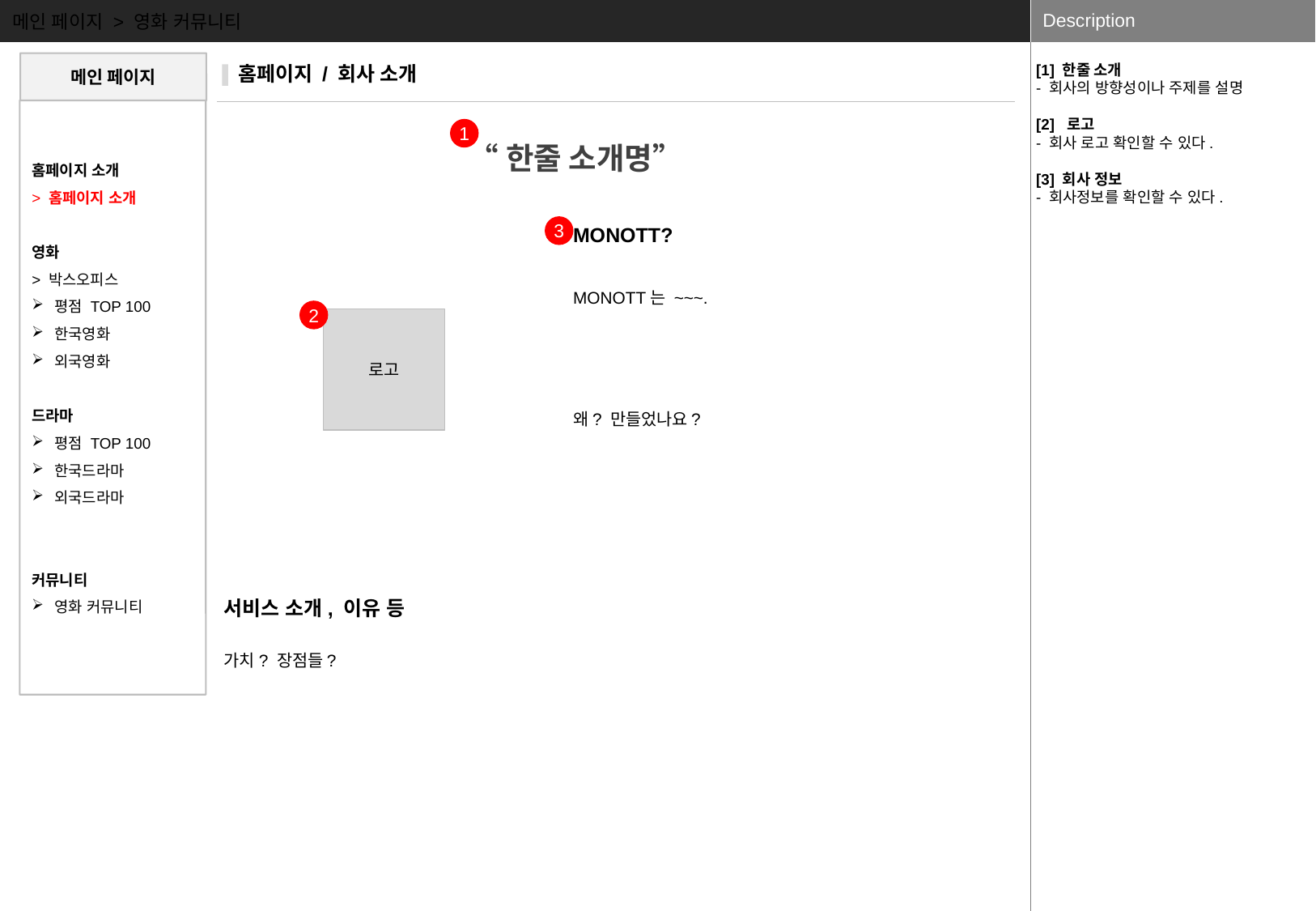

메인 페이지 > 영화 커뮤니티

[1] 한줄 소개
- 회사의 방향성이나 주제를 설명

[2]  로고
- 회사 로고 확인할 수 있다.

[3] 회사 정보
- 회사정보를 확인할 수 있다.

메인 페이지
 홈페이지 / 회사 소개

홈페이지 소개
> 홈페이지 소개

영화
> 박스오피스
평점 TOP 100
한국영화
외국영화

드라마
평점 TOP 100
한국드라마
외국드라마

커뮤니티
영화 커뮤니티

1
“한줄 소개명”
3
MONOTT?

MONOTT는 ~~~.

왜? 만들었나요?

2
로고
서비스 소개, 이유 등

가치? 장점들?